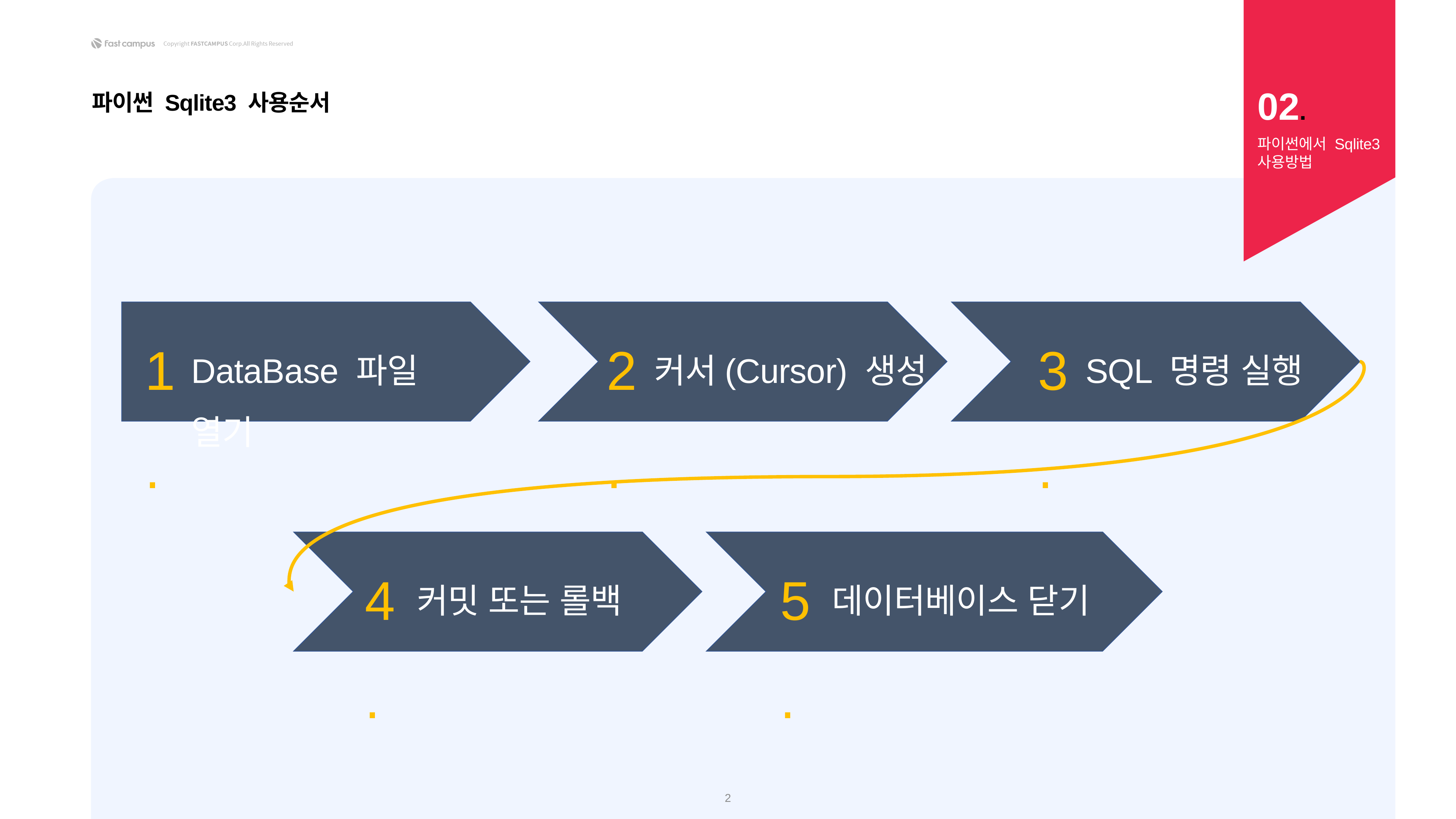

02.
파이썬 Sqlite3 사용순서
파이썬에서 Sqlite3 사용방법

1.

2.

3.
DataBase 파일 열기
커서(Cursor) 생성
SQL 명령 실행

4.

5.
커밋 또는 롤백
데이터베이스 닫기
2